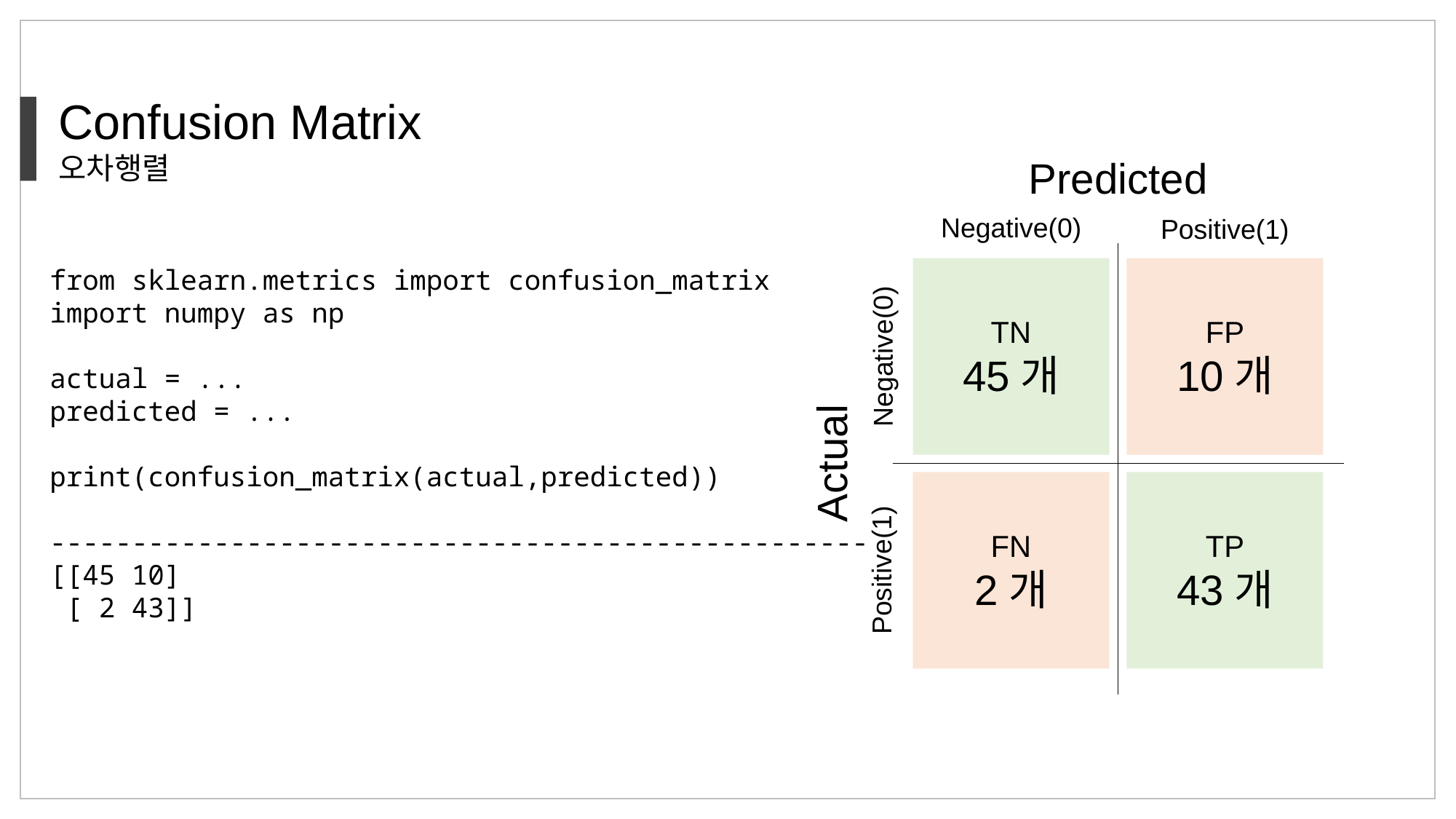

Confusion Matrix
오차행렬

Predicted
Negative(0)
Positive(1)
from sklearn.metrics import confusion_matrix
import numpy as np

actual = ...
predicted = ...

print(confusion_matrix(actual,predicted))

--------------------------------------------------
[[45 10]
 [ 2 43]]
TN
45개
FP
10개
FN
2개
TP
43개
Actual
Positive(1)
Negative(0)